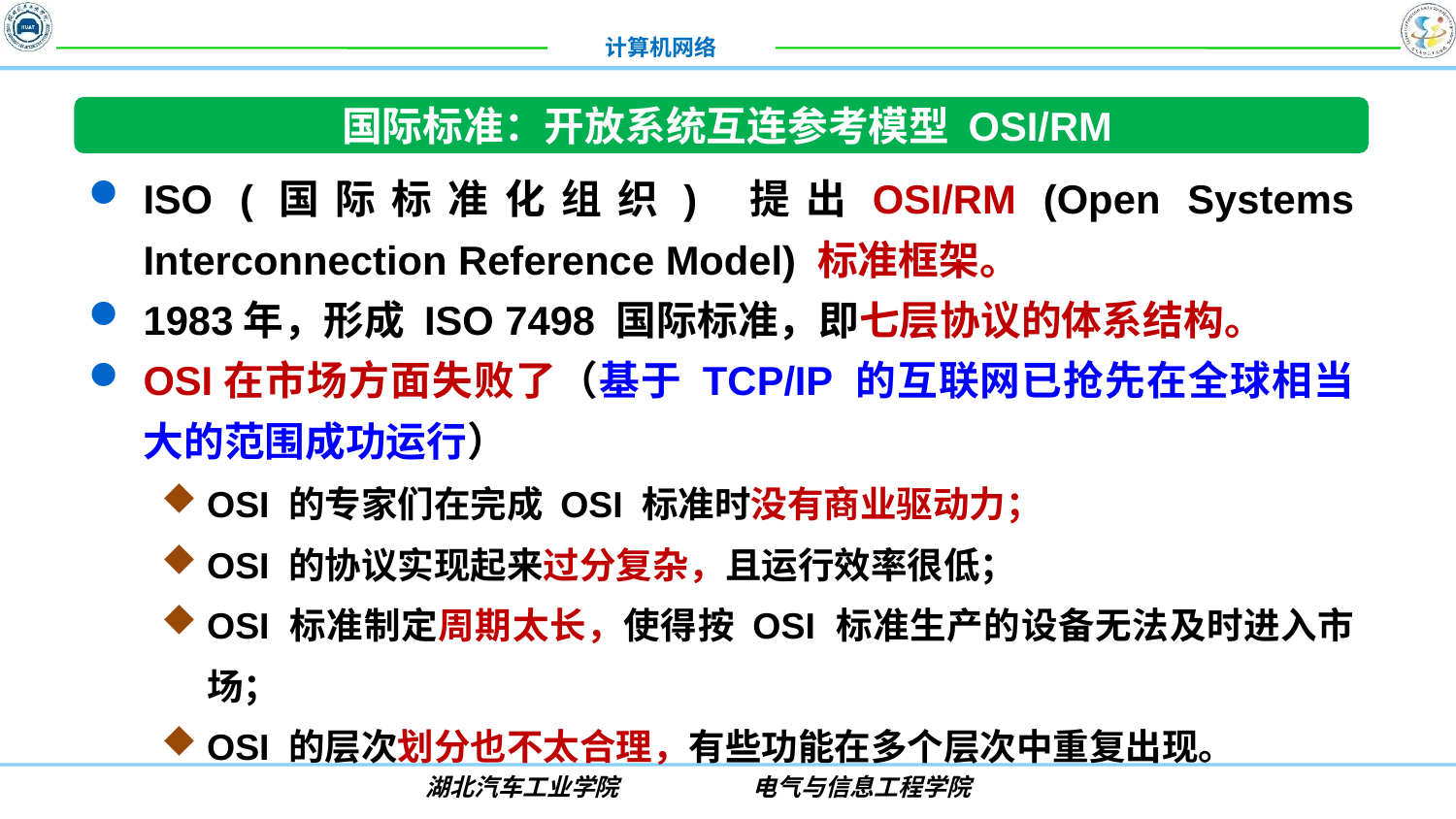

国际标准：开放系统互连参考模型 OSI/RM
ISO (国际标准化组织) 提出OSI/RM (Open Systems Interconnection Reference Model) 标准框架。
1983年，形成 ISO 7498 国际标准，即七层协议的体系结构。
OSI在市场方面失败了（基于 TCP/IP 的互联网已抢先在全球相当大的范围成功运行）
OSI 的专家们在完成 OSI 标准时没有商业驱动力；
OSI 的协议实现起来过分复杂，且运行效率很低；
OSI 标准制定周期太长，使得按 OSI 标准生产的设备无法及时进入市场；
OSI 的层次划分也不太合理，有些功能在多个层次中重复出现。